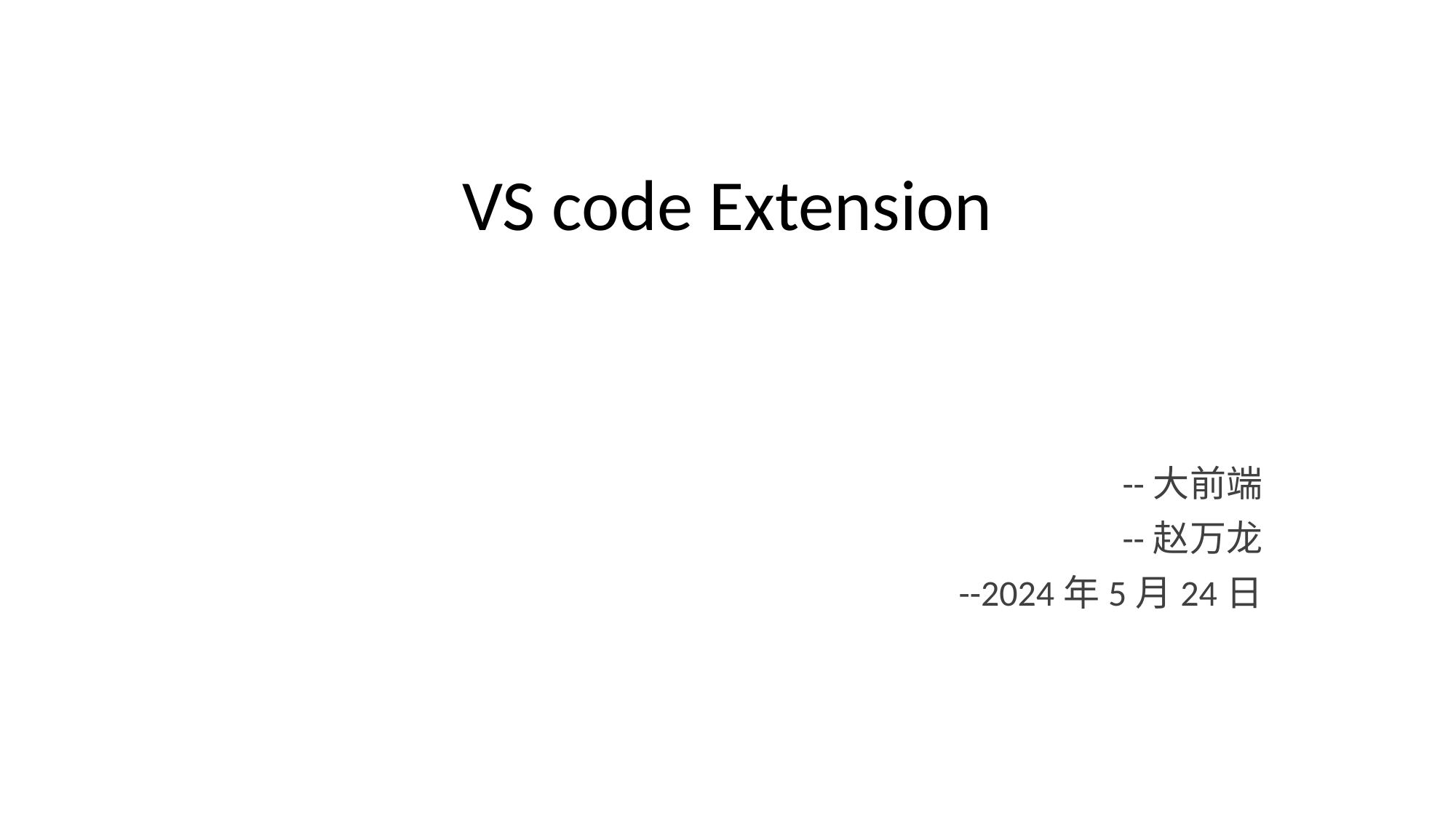

# VS code Extension
--大前端
--赵万龙
--2024年5月24日